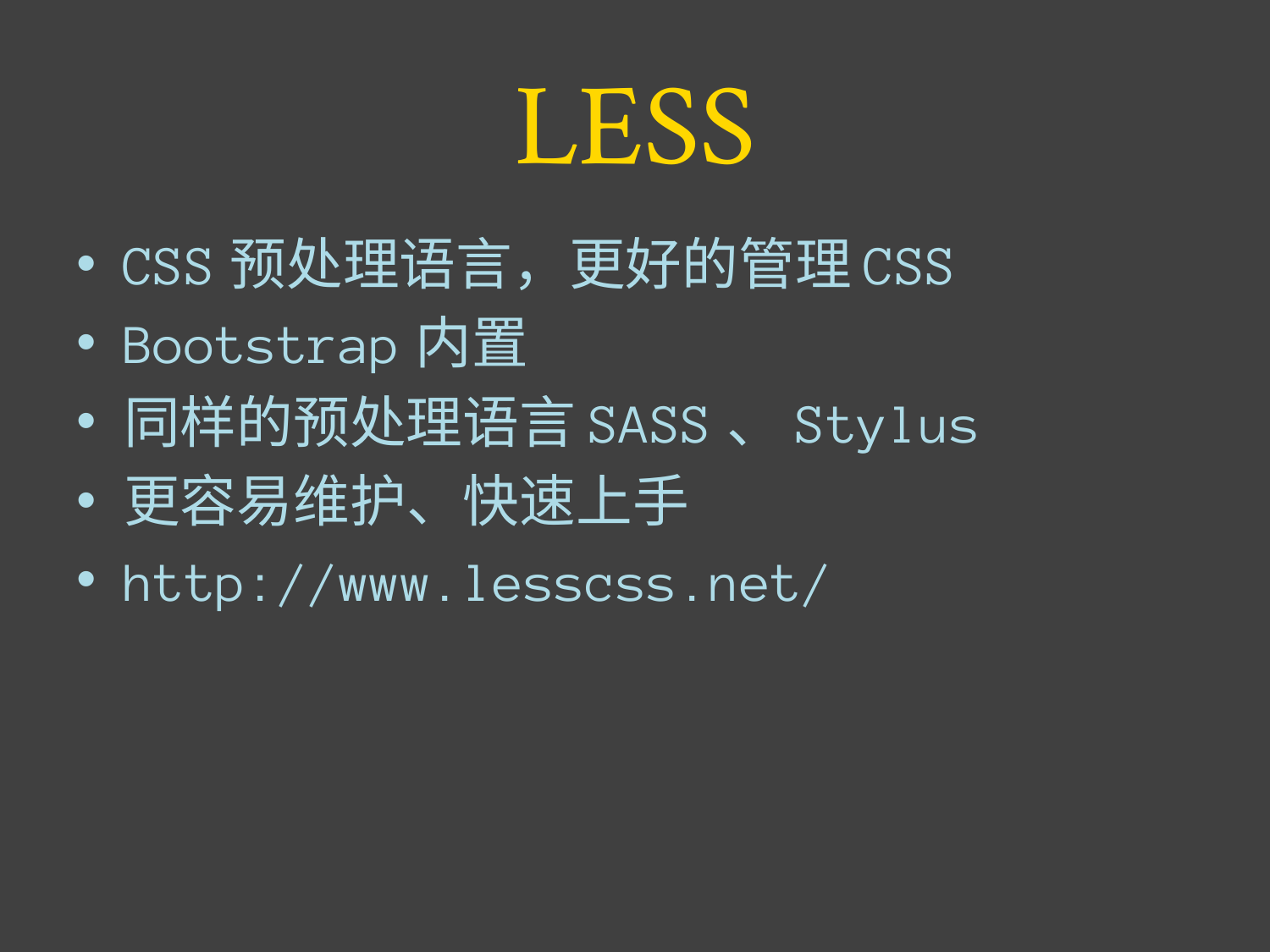

# LESS
CSS预处理语言，更好的管理CSS
Bootstrap内置
同样的预处理语言SASS、Stylus
更容易维护、快速上手
http://www.lesscss.net/